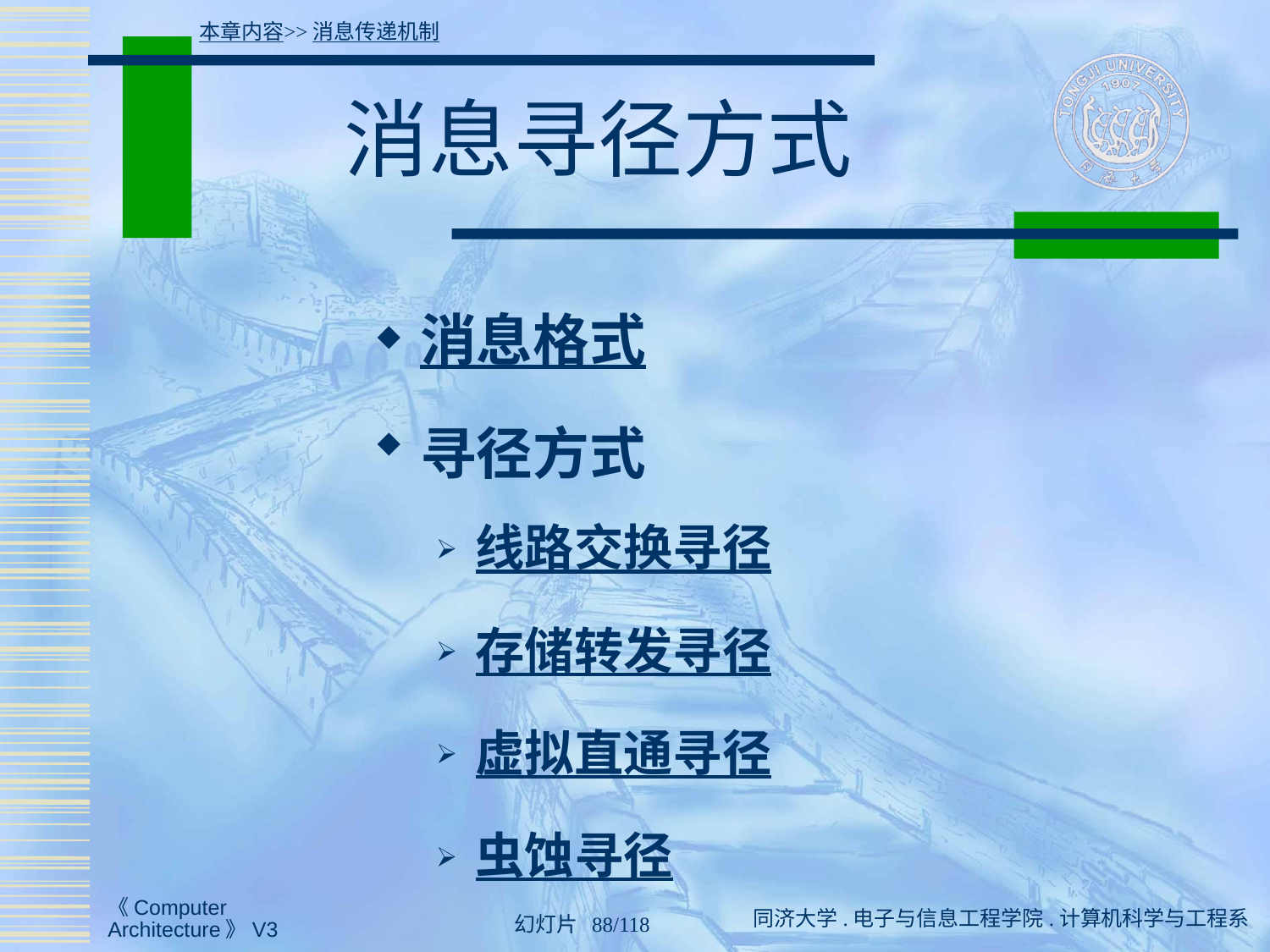

本章内容>>消息传递机制
# 消息寻径方式
消息格式
寻径方式
线路交换寻径
存储转发寻径
虚拟直通寻径
虫蚀寻径